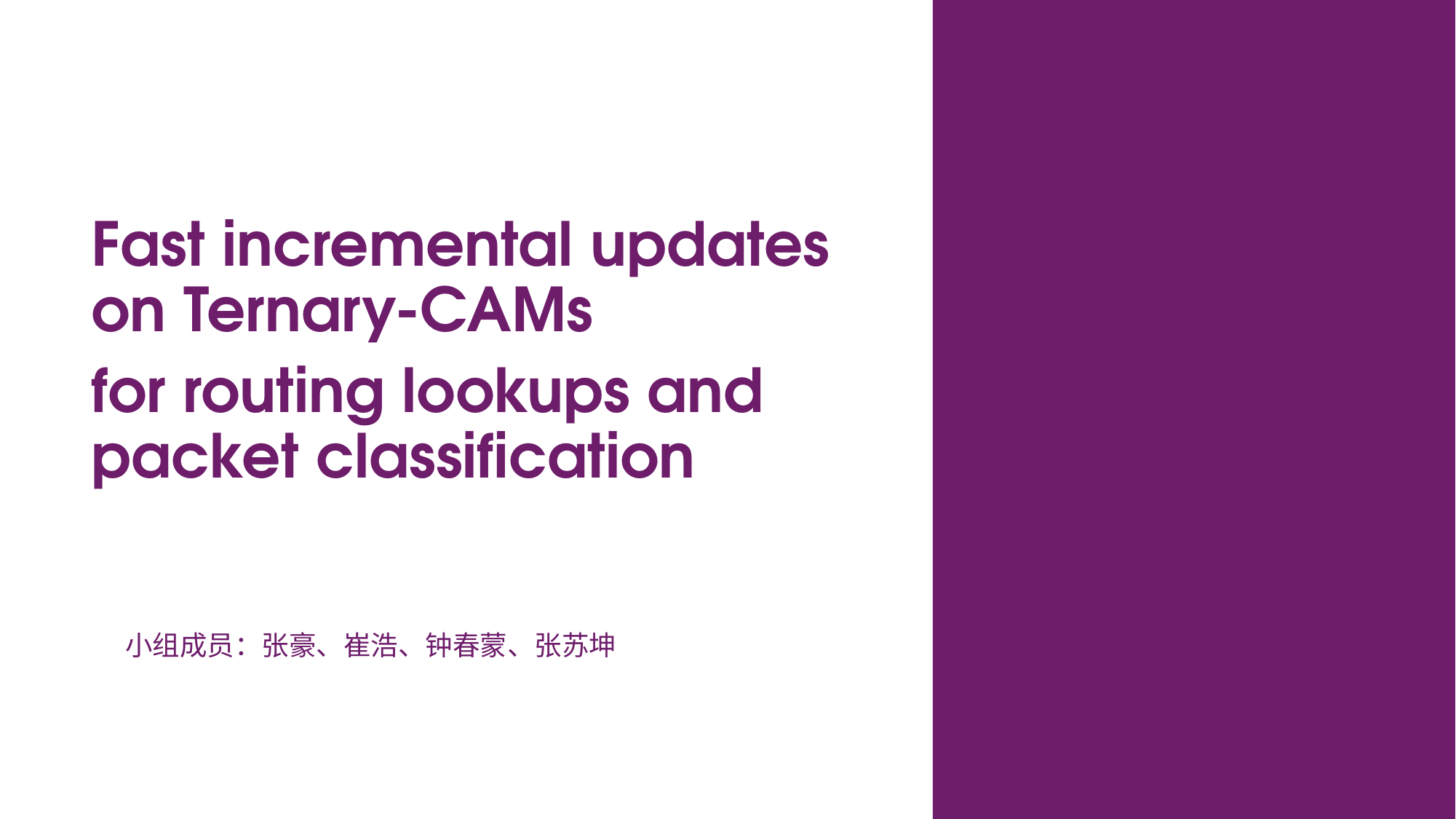

Fast incremental updates on Ternary-CAMs
for routing lookups and
packet classification
小组成员：张豪、崔浩、钟春蒙、张苏坤